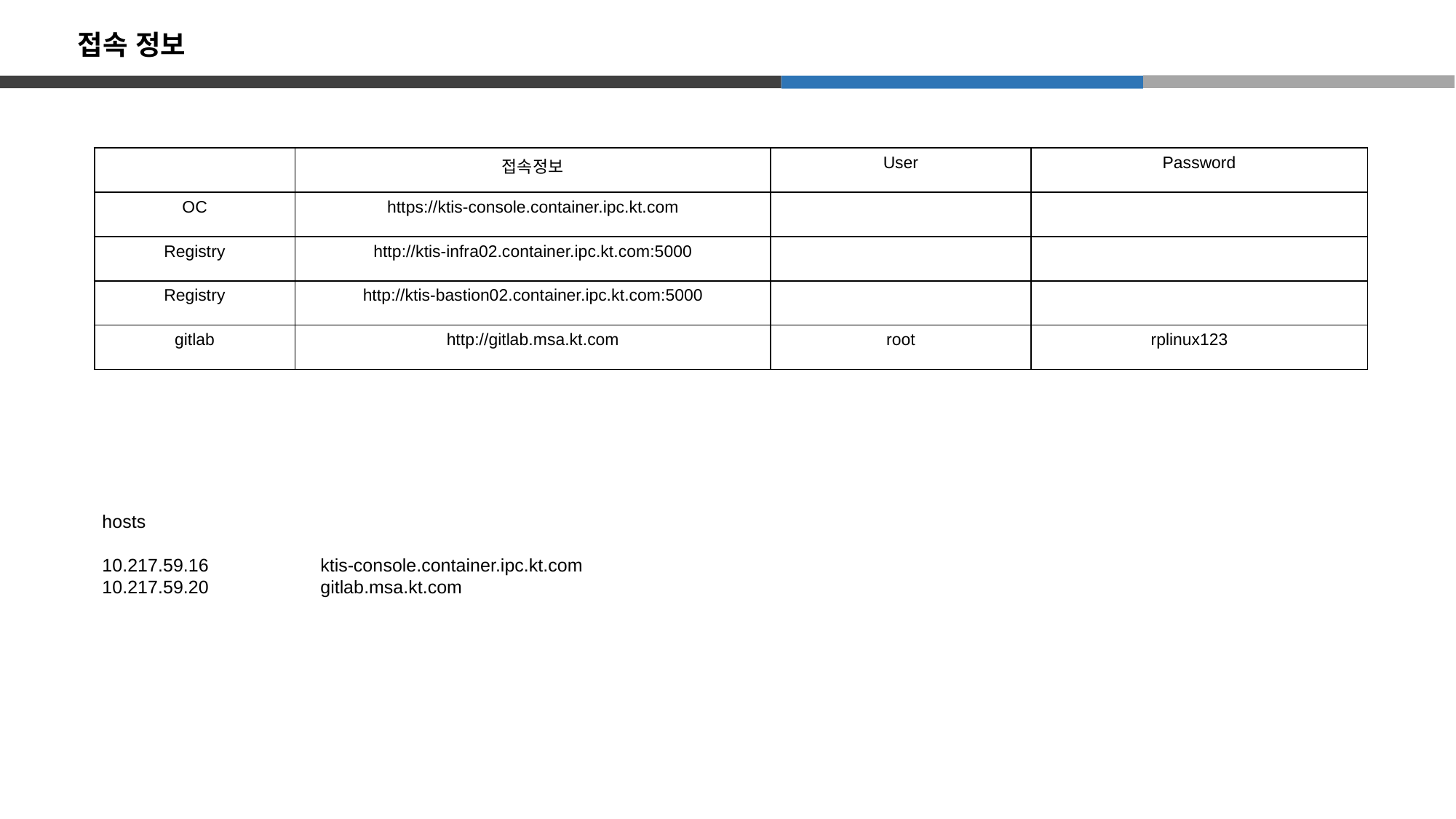

접속 정보

|  | 접속정보 | User | Password |
| --- | --- | --- | --- |
| OC | https://ktis-console.container.ipc.kt.com |  |  |
| Registry | http://ktis-infra02.container.ipc.kt.com:5000 |  |  |
| Registry | http://ktis-bastion02.container.ipc.kt.com:5000 |  |  |
| gitlab | http://gitlab.msa.kt.com | root | rplinux123 |
hosts

10.217.59.16		ktis-console.container.ipc.kt.com
10.217.59.20		gitlab.msa.kt.com